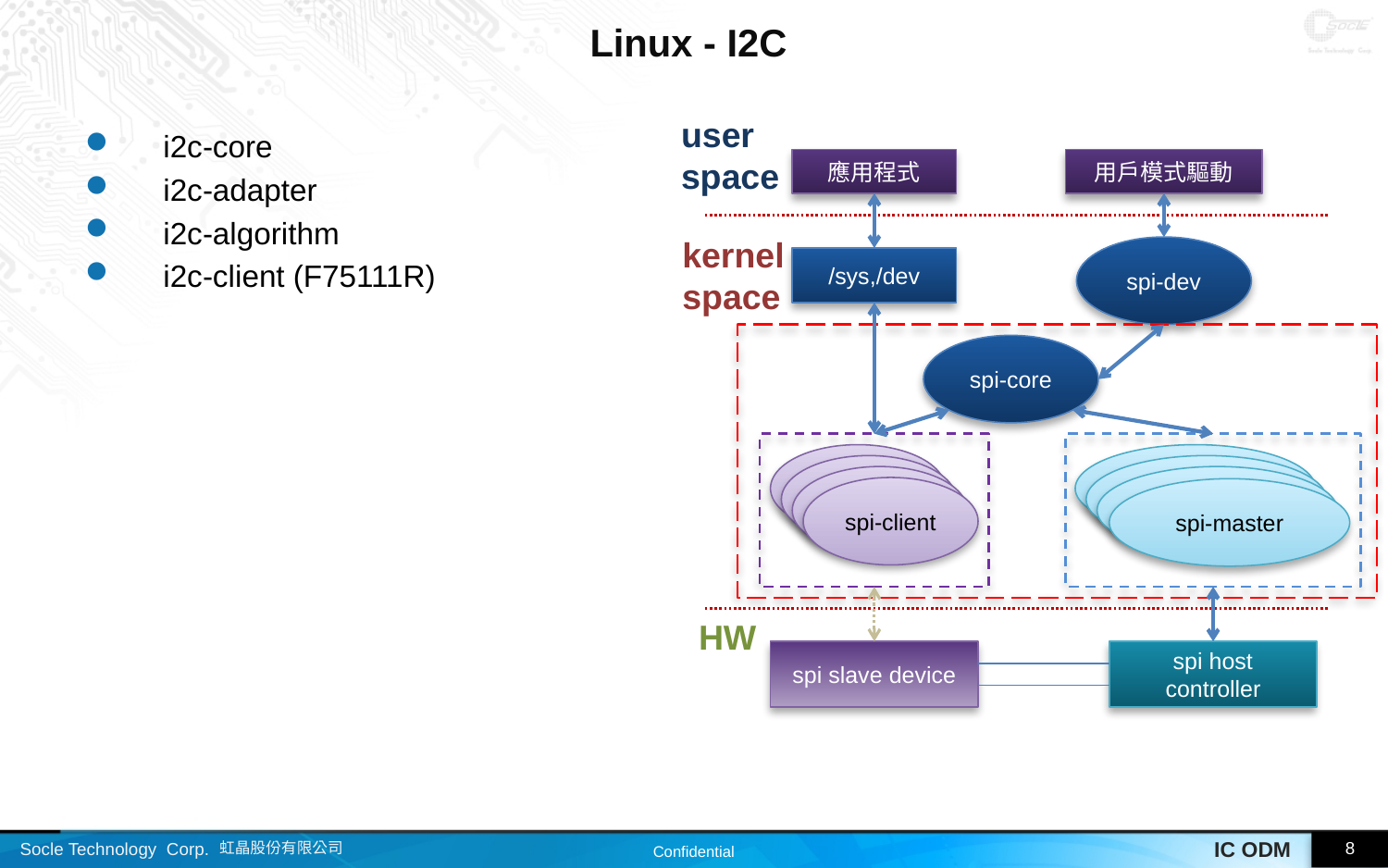

# Linux - I2C
user
space
i2c-core
i2c-adapter
i2c-algorithm
i2c-client (F75111R)
應用程式
用戶模式驅動
kernel
space
spi-dev
/sys,/dev

spi-core

i2c-client
i2c-adapter
/algorithm
i2c-client
i2c-adapter
/algorithm
i2c-client
i2c-adapter
/algorithm
spi-client
spi-master
HW
spi slave device
spi host controller